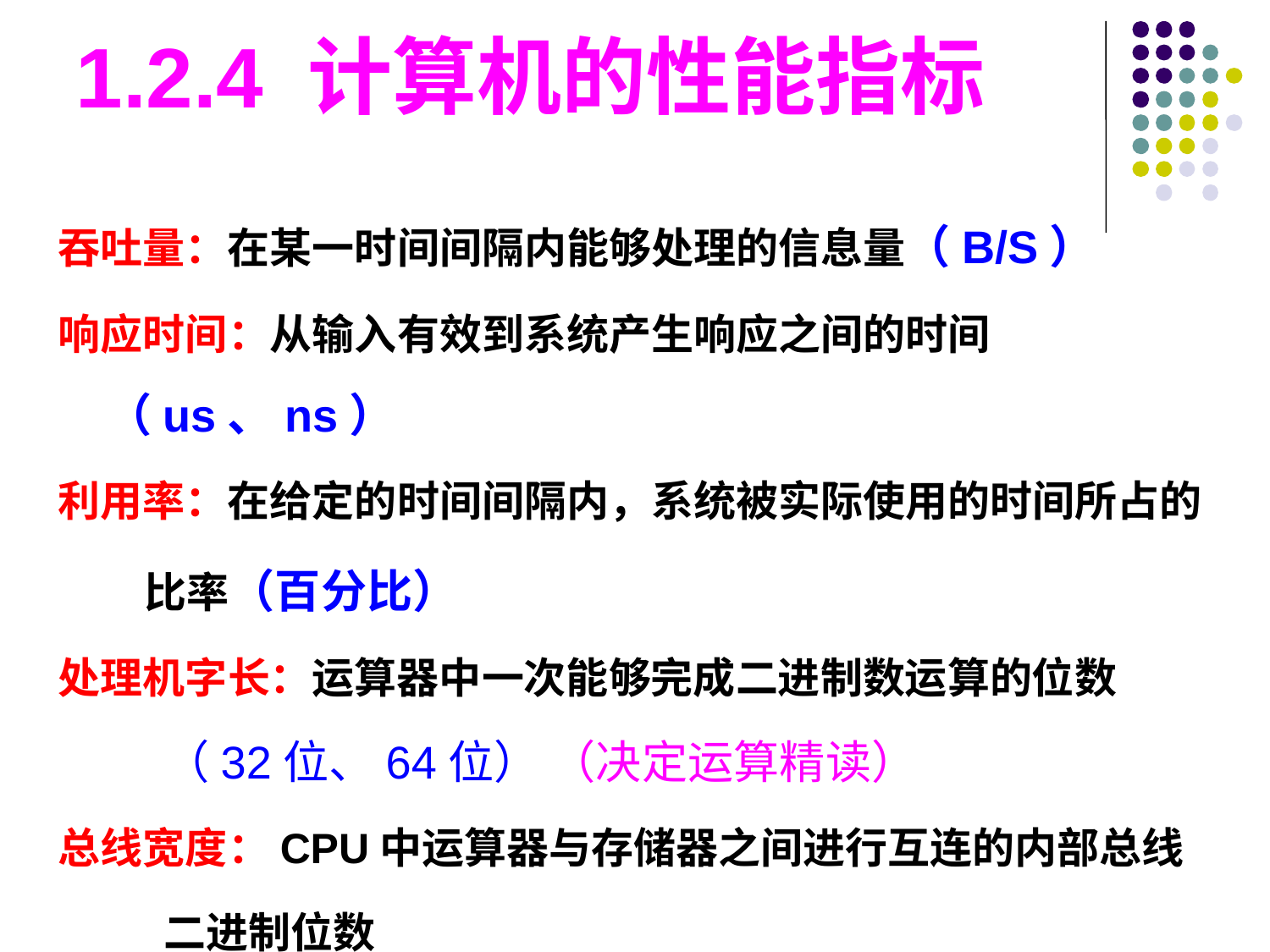

# 1.2.4 计算机的性能指标
吞吐量：在某一时间间隔内能够处理的信息量（B/S）
响应时间：从输入有效到系统产生响应之间的时间（us、ns）
利用率：在给定的时间间隔内，系统被实际使用的时间所占的
        比率（百分比）
处理机字长：运算器中一次能够完成二进制数运算的位数
          （32位、64位） （决定运算精读）
总线宽度：CPU中运算器与存储器之间进行互连的内部总线
          二进制位数